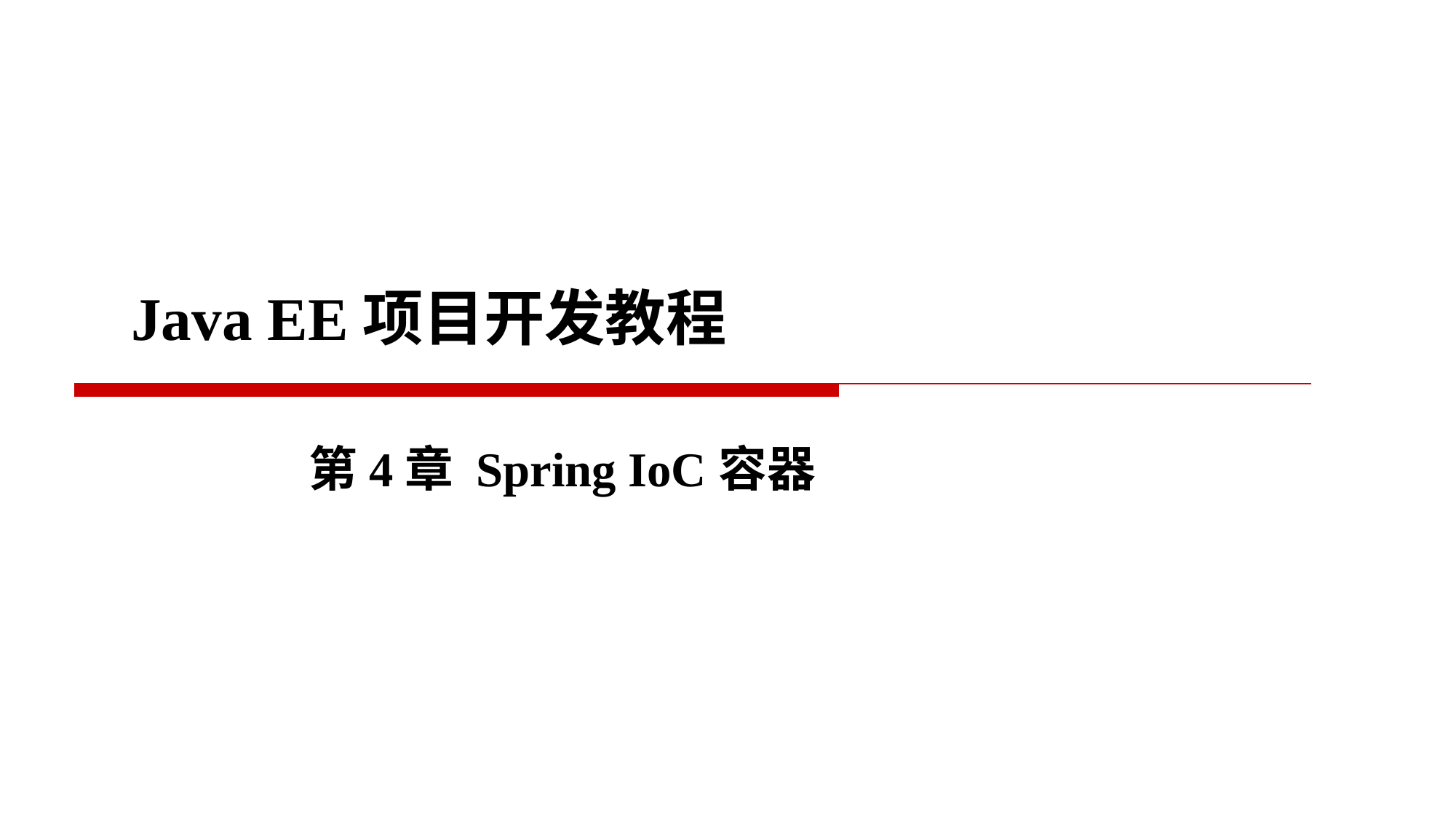

# Java EE项目开发教程
第4章 Spring IoC容器
1